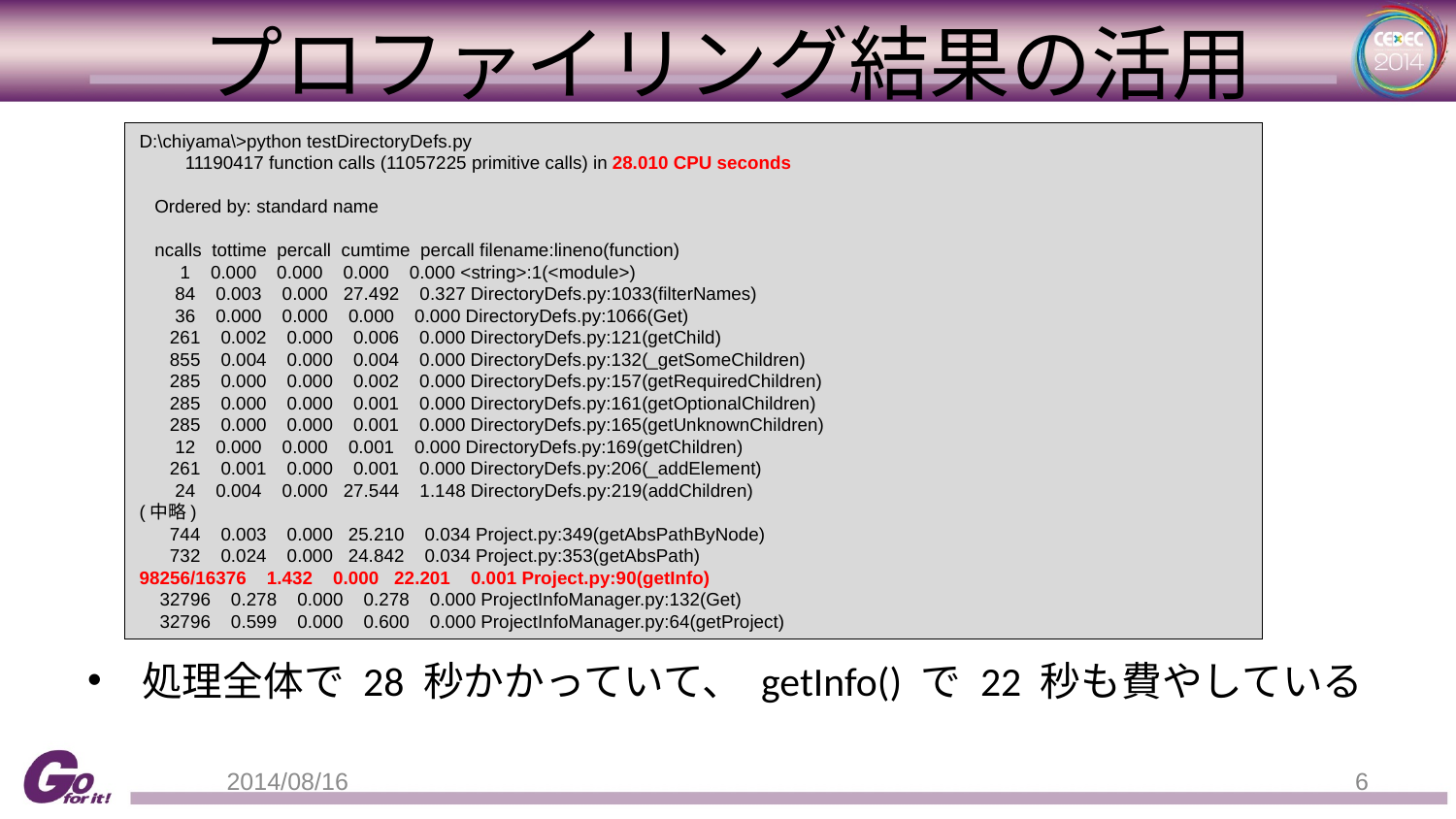

# プロファイリング結果の活用
D:\chiyama\>python testDirectoryDefs.py
         11190417 function calls (11057225 primitive calls) in 28.010 CPU seconds

   Ordered by: standard name

   ncalls  tottime  percall  cumtime  percall filename:lineno(function)
        1    0.000    0.000    0.000    0.000 <string>:1(<module>)
       84    0.003    0.000   27.492    0.327 DirectoryDefs.py:1033(filterNames)
       36    0.000    0.000    0.000    0.000 DirectoryDefs.py:1066(Get)
      261    0.002    0.000    0.006    0.000 DirectoryDefs.py:121(getChild)
      855    0.004    0.000    0.004    0.000 DirectoryDefs.py:132(_getSomeChildren)
      285    0.000    0.000    0.002    0.000 DirectoryDefs.py:157(getRequiredChildren)
      285    0.000    0.000    0.001    0.000 DirectoryDefs.py:161(getOptionalChildren)
      285    0.000    0.000    0.001    0.000 DirectoryDefs.py:165(getUnknownChildren)
       12    0.000    0.000    0.001    0.000 DirectoryDefs.py:169(getChildren)
      261    0.001    0.000    0.001    0.000 DirectoryDefs.py:206(_addElement)
       24    0.004    0.000   27.544    1.148 DirectoryDefs.py:219(addChildren)
(中略)
      744    0.003    0.000   25.210    0.034 Project.py:349(getAbsPathByNode)
      732    0.024    0.000   24.842    0.034 Project.py:353(getAbsPath)
98256/16376    1.432    0.000   22.201    0.001 Project.py:90(getInfo)
    32796    0.278    0.000    0.278    0.000 ProjectInfoManager.py:132(Get)
    32796    0.599    0.000    0.600    0.000 ProjectInfoManager.py:64(getProject)
処理全体で 28 秒かかっていて、 getInfo() で 22 秒も費やしている
2014/08/16
6